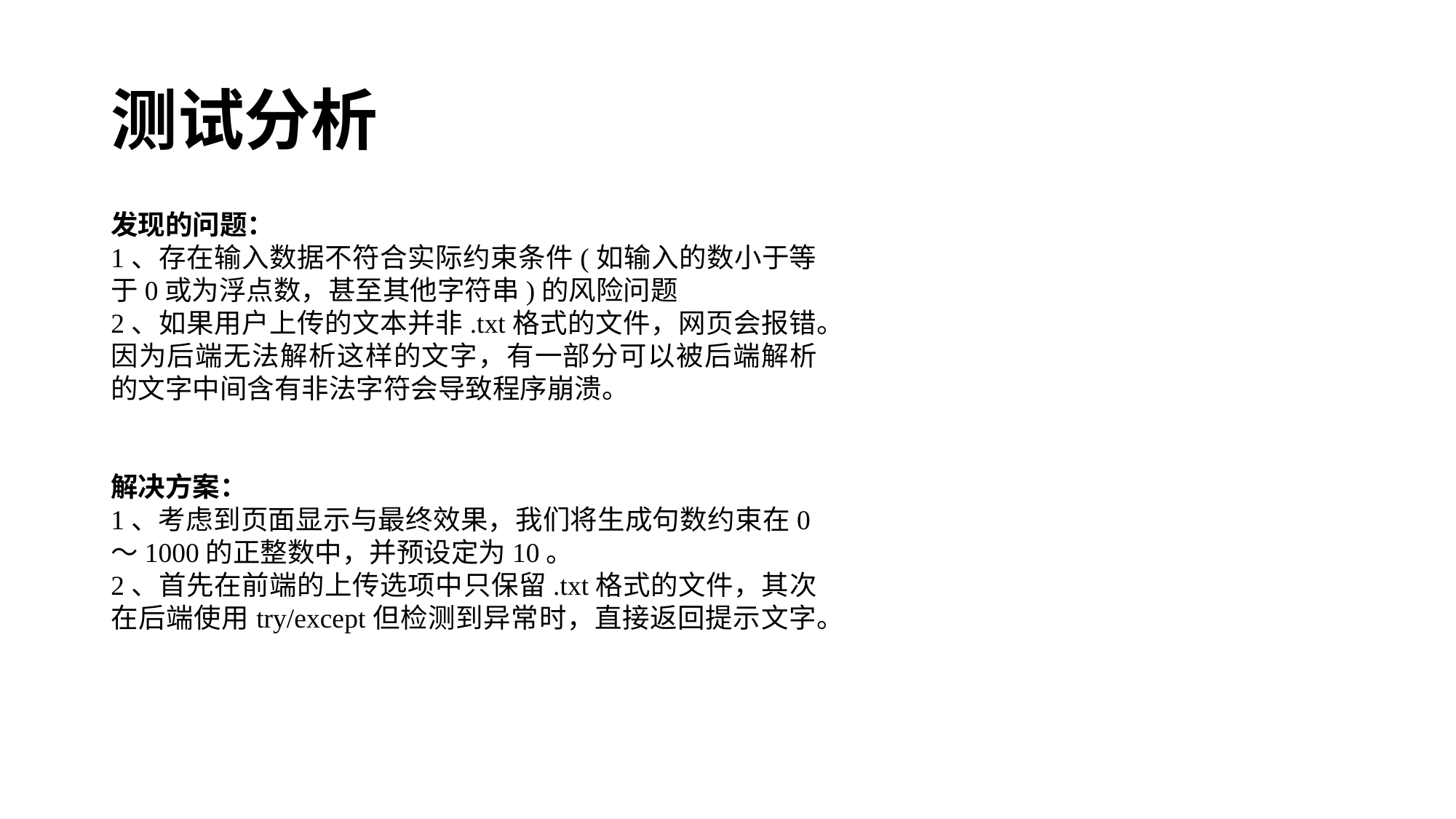

# 测试分析
发现的问题：
1、存在输入数据不符合实际约束条件(如输入的数小于等于0或为浮点数，甚至其他字符串)的风险问题
2、如果用户上传的文本并非.txt格式的文件，网页会报错。因为后端无法解析这样的文字，有一部分可以被后端解析的文字中间含有非法字符会导致程序崩溃。

解决方案：
1、考虑到页面显示与最终效果，我们将生成句数约束在0～1000的正整数中，并预设定为10。
2、首先在前端的上传选项中只保留.txt格式的文件，其次在后端使用try/except但检测到异常时，直接返回提示文字。